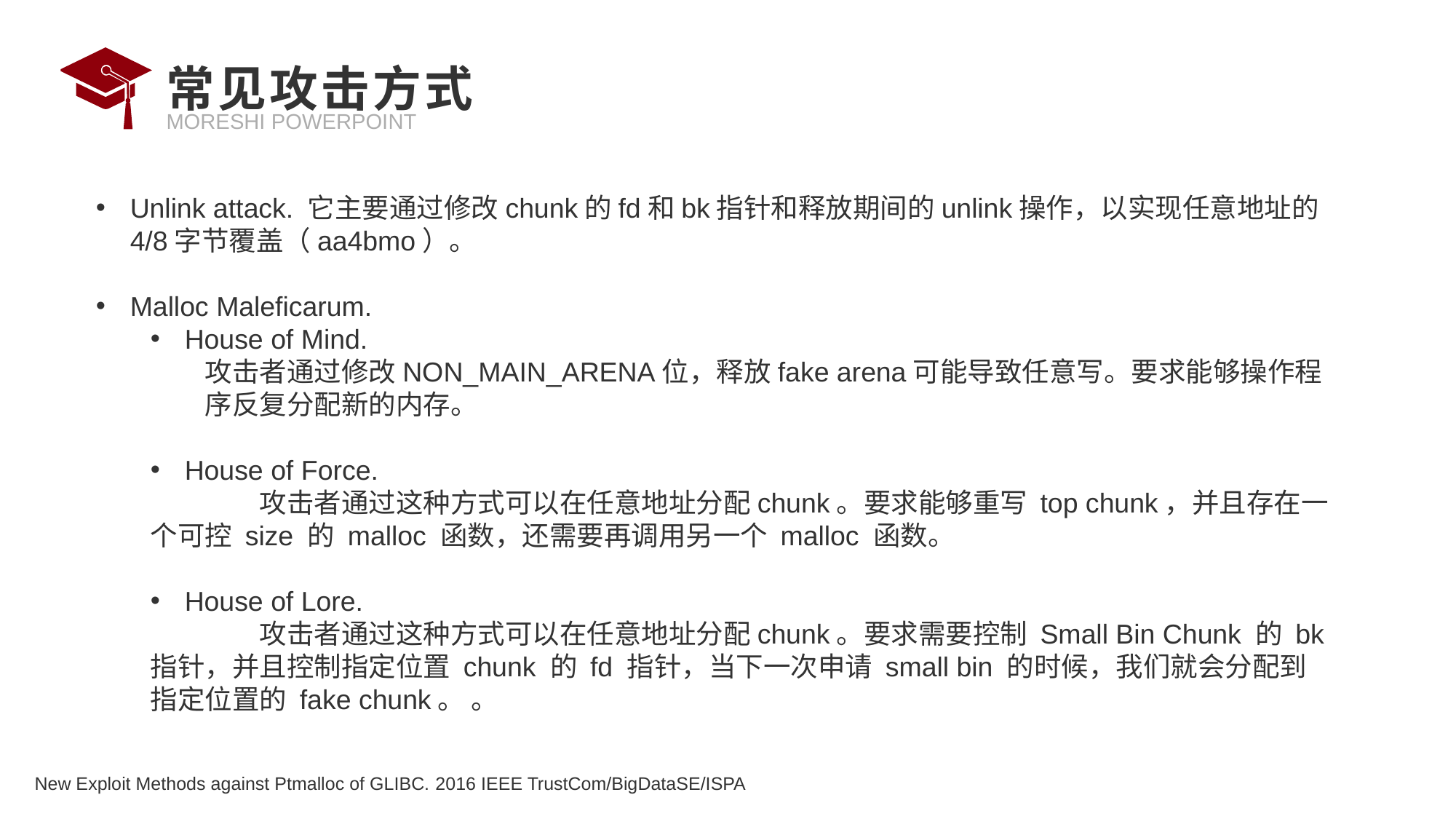

# 常见攻击方式
Unlink attack. 它主要通过修改chunk的fd和bk指针和释放期间的unlink操作，以实现任意地址的4/8字节覆盖（aa4bmo）。

Malloc Maleficarum.
House of Mind.
攻击者通过修改NON_MAIN_ARENA位，释放fake arena可能导致任意写。要求能够操作程序反复分配新的内存。

House of Force.
	攻击者通过这种方式可以在任意地址分配chunk。要求能够重写 top chunk，并且存在一个可控 size 的 malloc 函数，还需要再调用另一个 malloc 函数。

House of Lore.
	攻击者通过这种方式可以在任意地址分配chunk。要求需要控制 Small Bin Chunk 的 bk 指针，并且控制指定位置 chunk 的 fd 指针，当下一次申请 small bin 的时候，我们就会分配到指定位置的 fake chunk。 。

New Exploit Methods against Ptmalloc of GLIBC. 2016 IEEE TrustCom/BigDataSE/ISPA